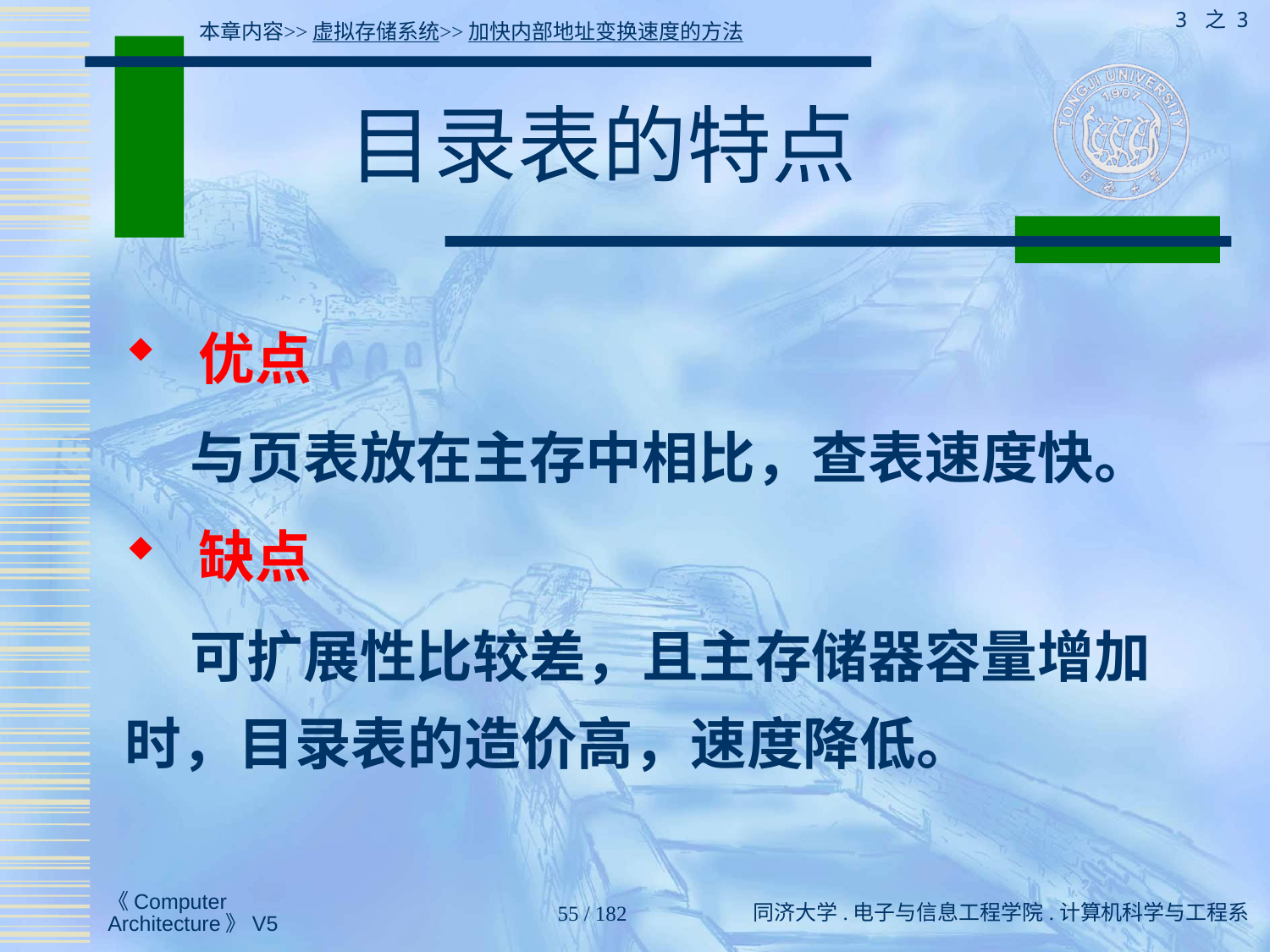

3 之 3
本章内容>>虚拟存储系统>>加快内部地址变换速度的方法
# 目录表的特点
  优点
    与页表放在主存中相比，查表速度快。
  缺点
    可扩展性比较差，且主存储器容量增加时，目录表的造价高，速度降低。